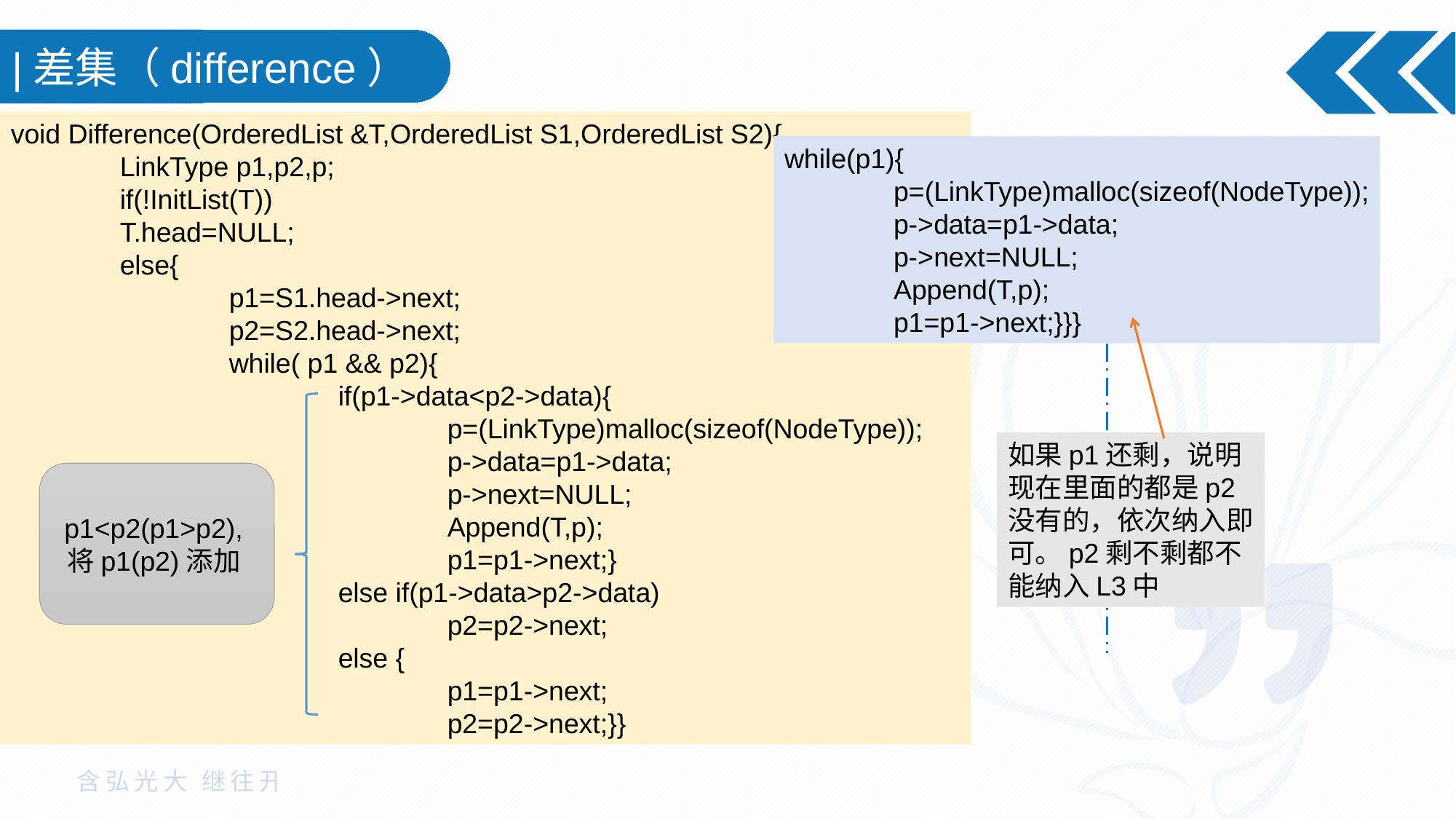

|差集（difference）
void Difference(OrderedList &T,OrderedList S1,OrderedList S2){
	LinkType p1,p2,p;
	if(!InitList(T))
	T.head=NULL;
	else{
		p1=S1.head->next;
		p2=S2.head->next;
		while( p1 && p2){
			if(p1->data<p2->data){
				p=(LinkType)malloc(sizeof(NodeType));
				p->data=p1->data;
				p->next=NULL;
				Append(T,p);
				p1=p1->next;}
			else if(p1->data>p2->data)
				p2=p2->next;
			else {
				p1=p1->next;
				p2=p2->next;}}
while(p1){
	p=(LinkType)malloc(sizeof(NodeType));
	p->data=p1->data;
	p->next=NULL;
	Append(T,p);
	p1=p1->next;}}}

如果p1还剩，说明现在里面的都是p2没有的，依次纳入即可。p2剩不剩都不能纳入L3中
p1<p2(p1>p2),将p1(p2)添加